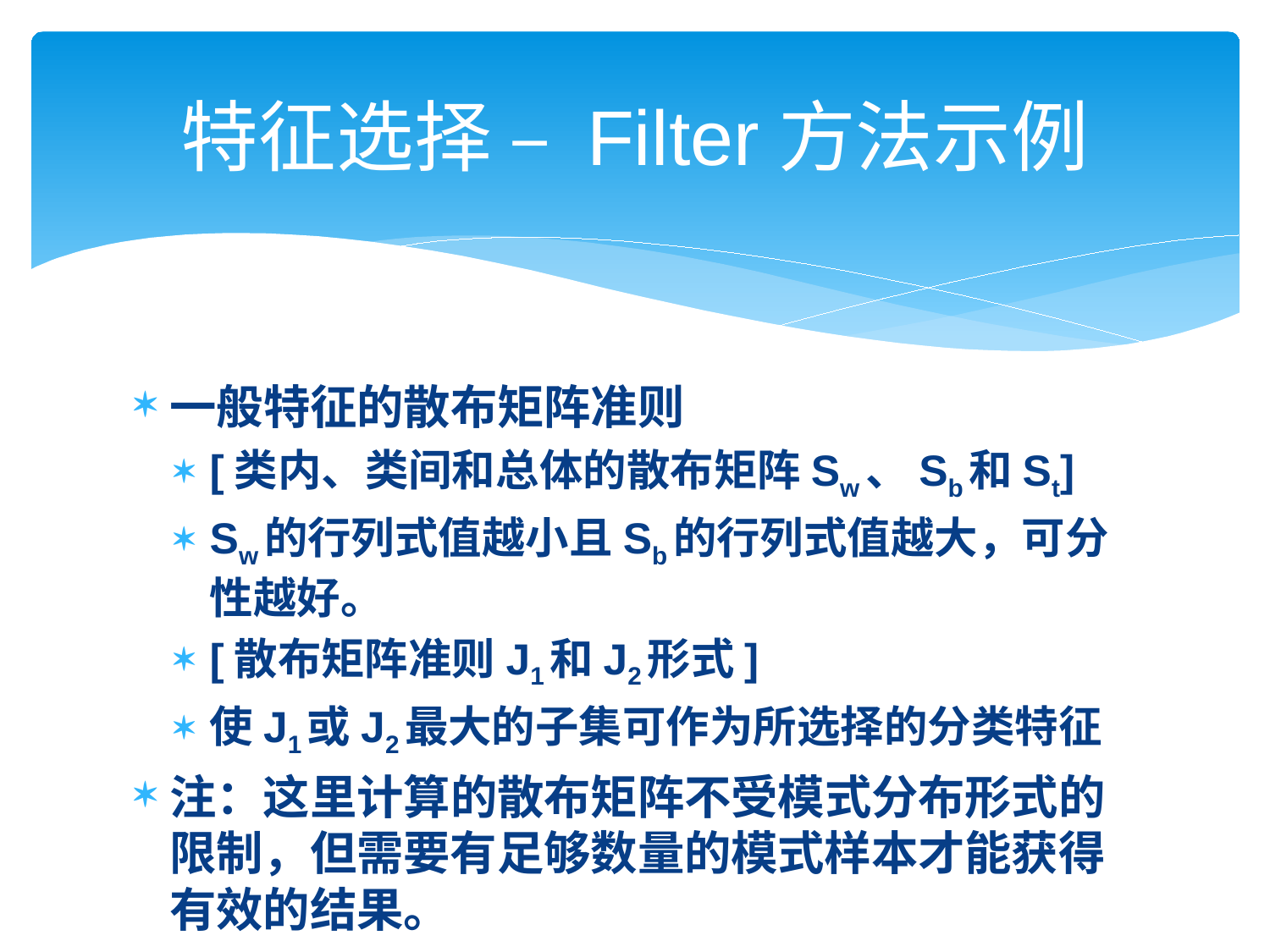

# 特征选择 – Filter方法示例
一般特征的散布矩阵准则
[类内、类间和总体的散布矩阵Sw、Sb和St]
Sw的行列式值越小且Sb的行列式值越大，可分性越好。
[散布矩阵准则J1和J2形式]
使J1或J2最大的子集可作为所选择的分类特征
注：这里计算的散布矩阵不受模式分布形式的限制，但需要有足够数量的模式样本才能获得有效的结果。